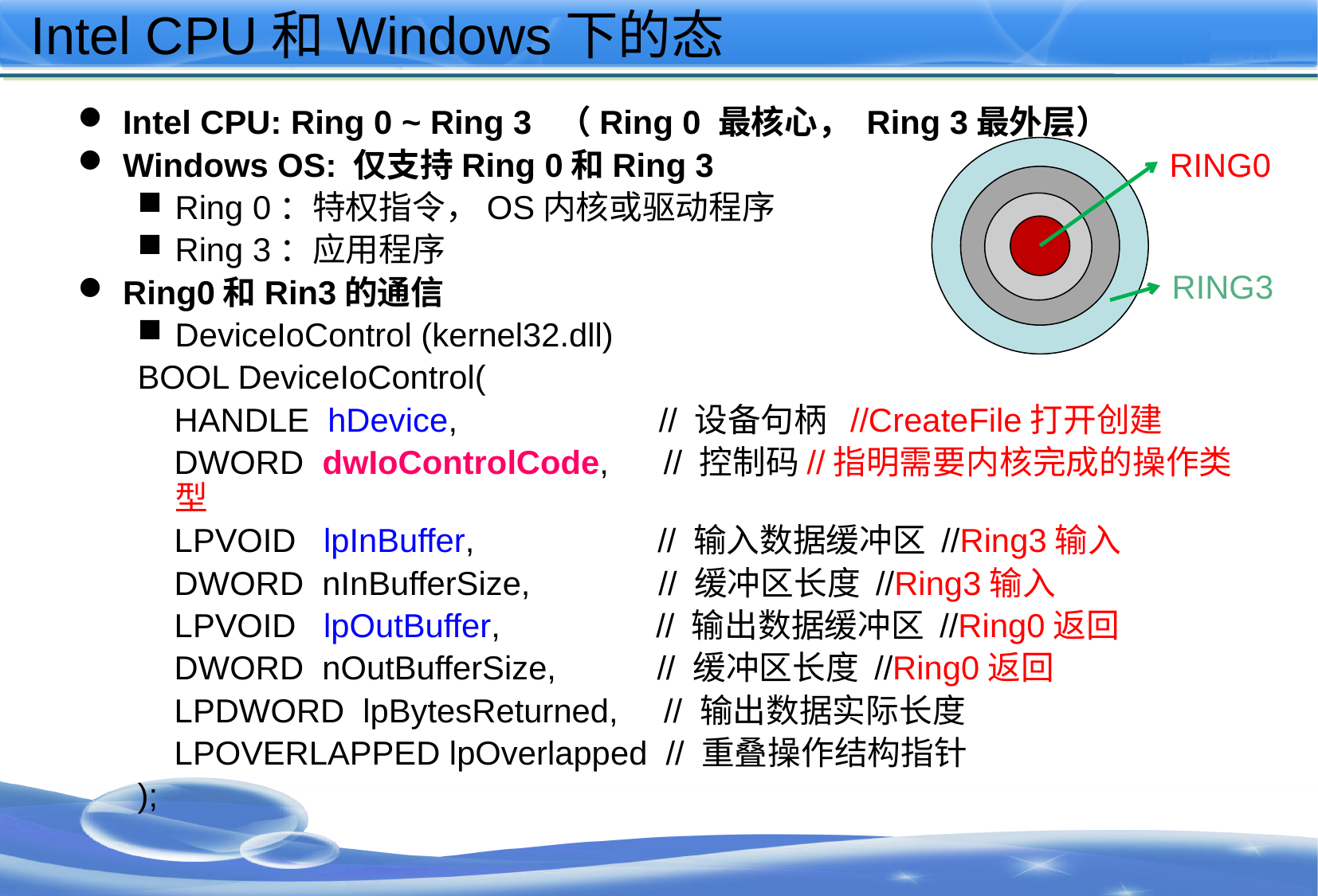

# Intel CPU和Windows下的态
Intel CPU: Ring 0 ~ Ring 3  （Ring 0 最核心， Ring 3最外层）
Windows OS: 仅支持Ring 0和Ring 3
Ring 0：特权指令，OS内核或驱动程序
Ring 3：应用程序
Ring0和Rin3的通信
DeviceIoControl (kernel32.dll)
BOOL DeviceIoControl(
    HANDLE  hDevice,                      // 设备句柄  //CreateFile打开创建
    DWORD  dwIoControlCode,      // 控制码//指明需要内核完成的操作类型
    LPVOID   lpInBuffer,                    // 输入数据缓冲区 //Ring3输入
    DWORD  nInBufferSize,              // 缓冲区长度 //Ring3输入
    LPVOID   lpOutBuffer,                 // 输出数据缓冲区 //Ring0返回
    DWORD  nOutBufferSize,           // 缓冲区长度 //Ring0返回
    LPDWORD  lpBytesReturned,     // 输出数据实际长度
    LPOVERLAPPED lpOverlapped  // 重叠操作结构指针
);

RING0

RING3